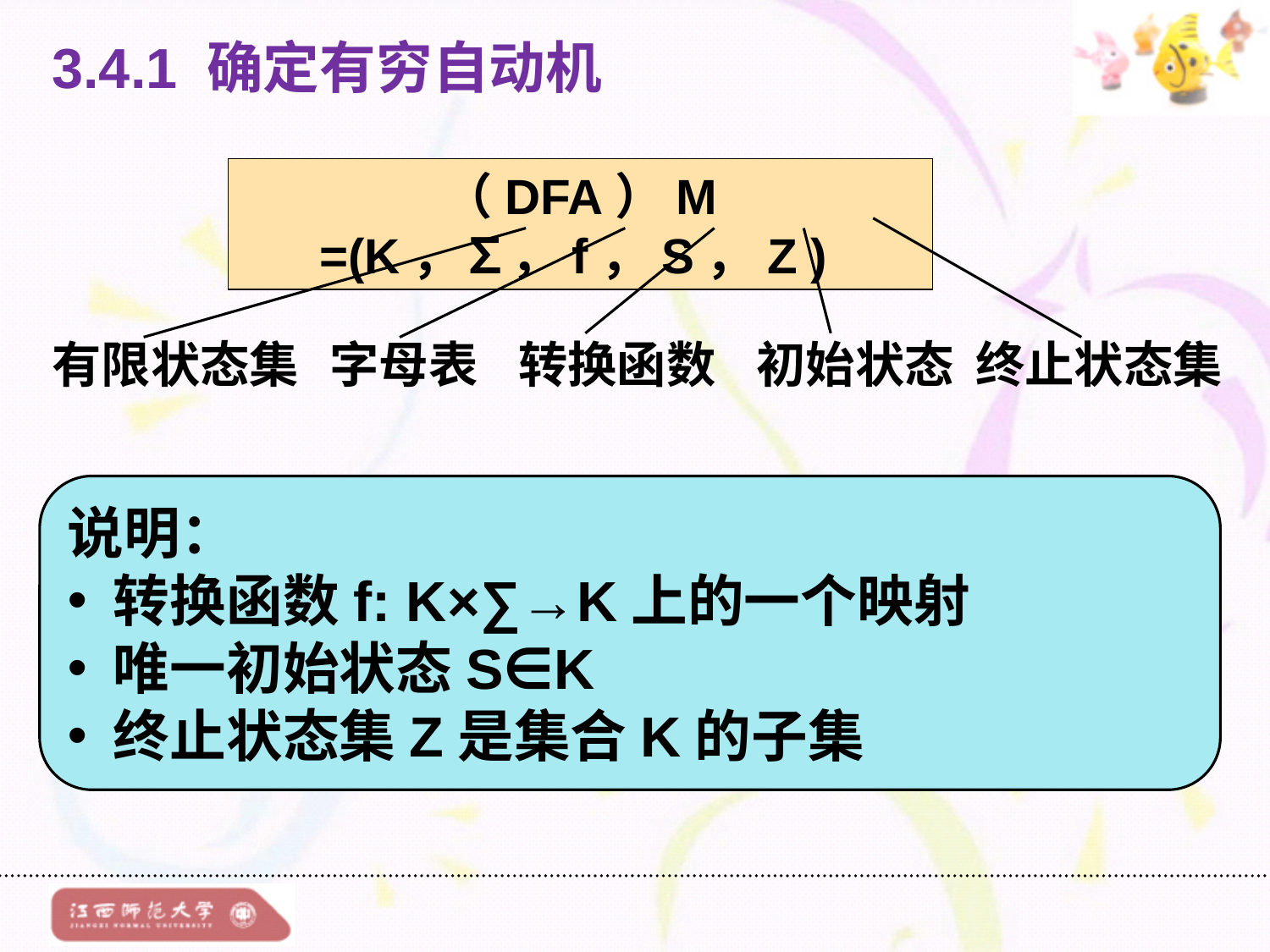

3.4.1 确定有穷自动机
（DFA）M =(K，∑，f，S，Z )

有限状态集
字母表
转换函数
初始状态
终止状态集
说明：
 转换函数f: K×∑→K上的一个映射
 唯一初始状态S∈K
 终止状态集Z是集合K的子集